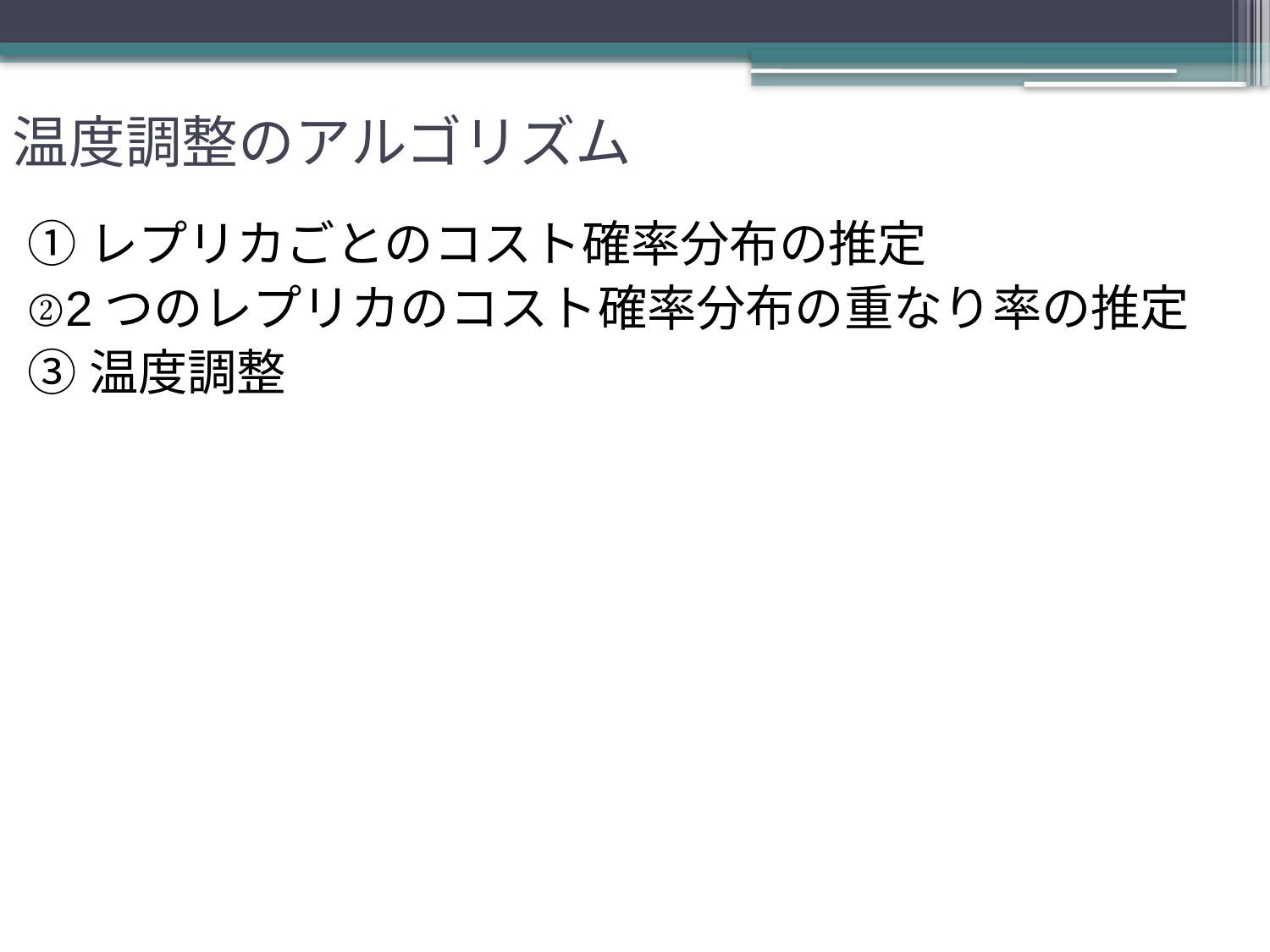

# 温度調整のアルゴリズム
①レプリカごとのコスト確率分布の推定
②2つのレプリカのコスト確率分布の重なり率の推定
③温度調整